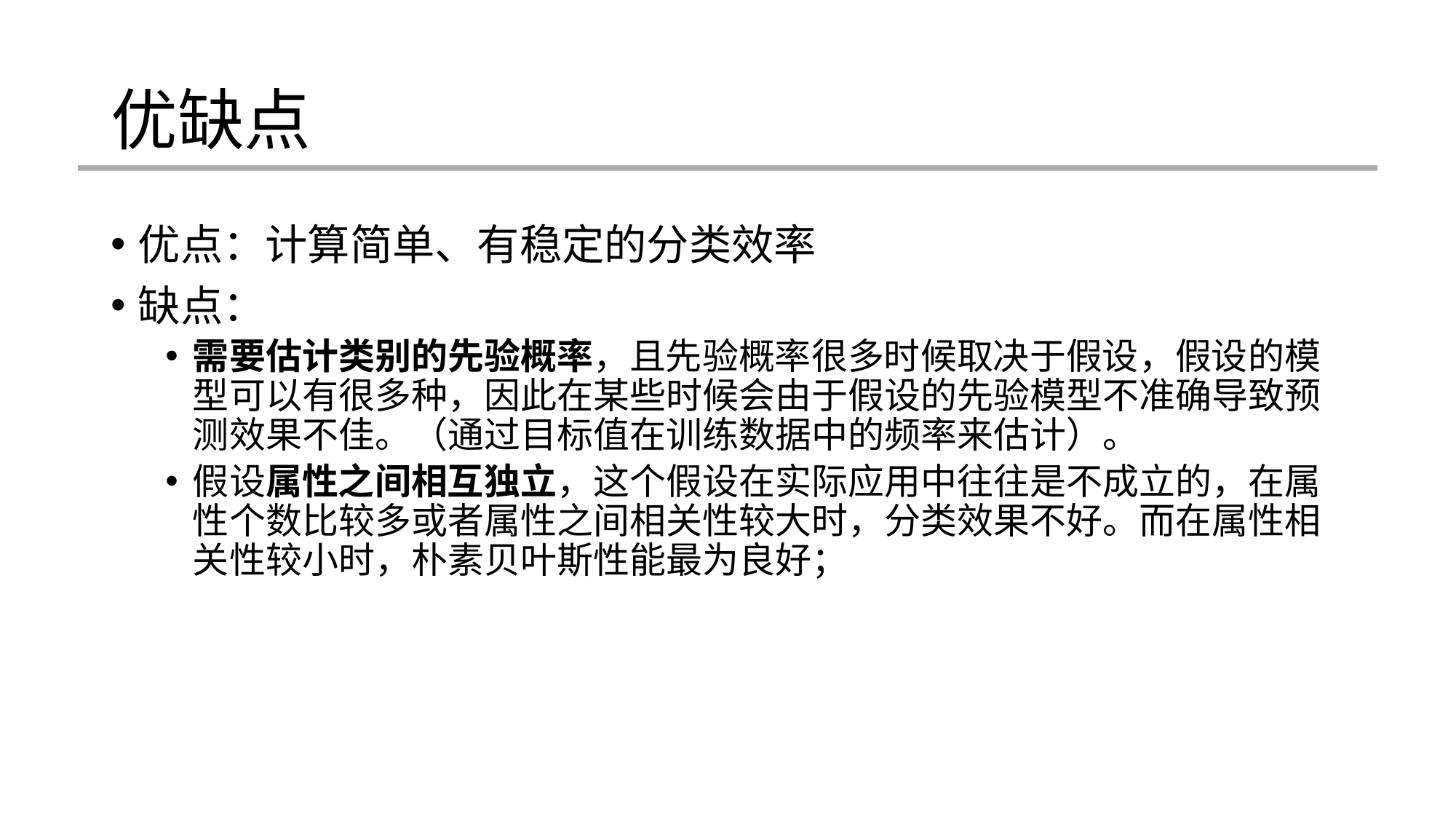

# 优缺点

优点：计算简单、有稳定的分类效率
缺点：
需要估计类别的先验概率，且先验概率很多时候取决于假设，假设的模型可以有很多种，因此在某些时候会由于假设的先验模型不准确导致预测效果不佳。（通过目标值在训练数据中的频率来估计）。
假设属性之间相互独立，这个假设在实际应用中往往是不成立的，在属性个数比较多或者属性之间相关性较大时，分类效果不好。而在属性相关性较小时，朴素贝叶斯性能最为良好；